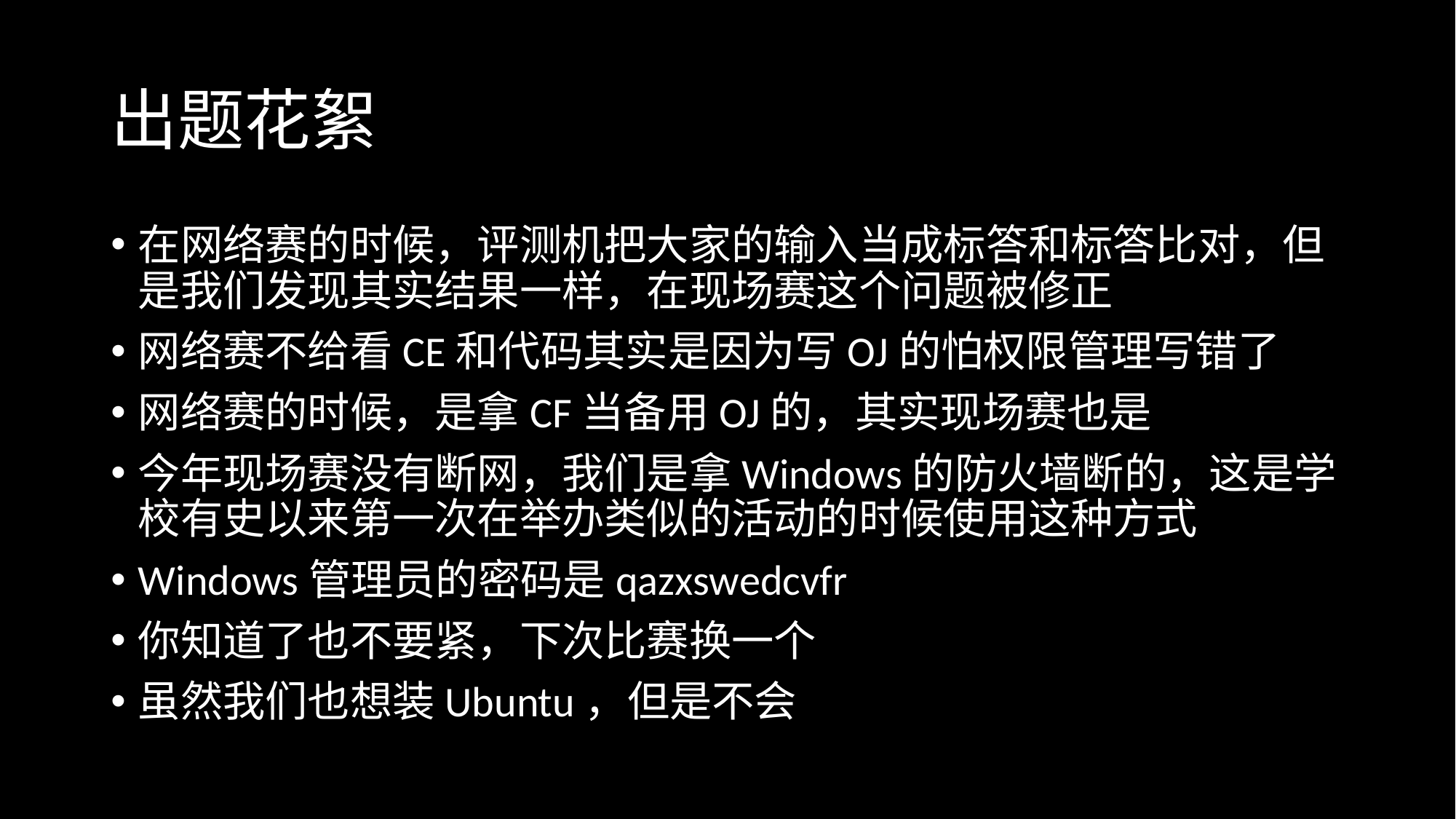

# 出题花絮
在网络赛的时候，评测机把大家的输入当成标答和标答比对，但是我们发现其实结果一样，在现场赛这个问题被修正
网络赛不给看CE和代码其实是因为写OJ的怕权限管理写错了
网络赛的时候，是拿CF当备用OJ的，其实现场赛也是
今年现场赛没有断网，我们是拿Windows的防火墙断的，这是学校有史以来第一次在举办类似的活动的时候使用这种方式
Windows管理员的密码是qazxswedcvfr
你知道了也不要紧，下次比赛换一个
虽然我们也想装Ubuntu，但是不会